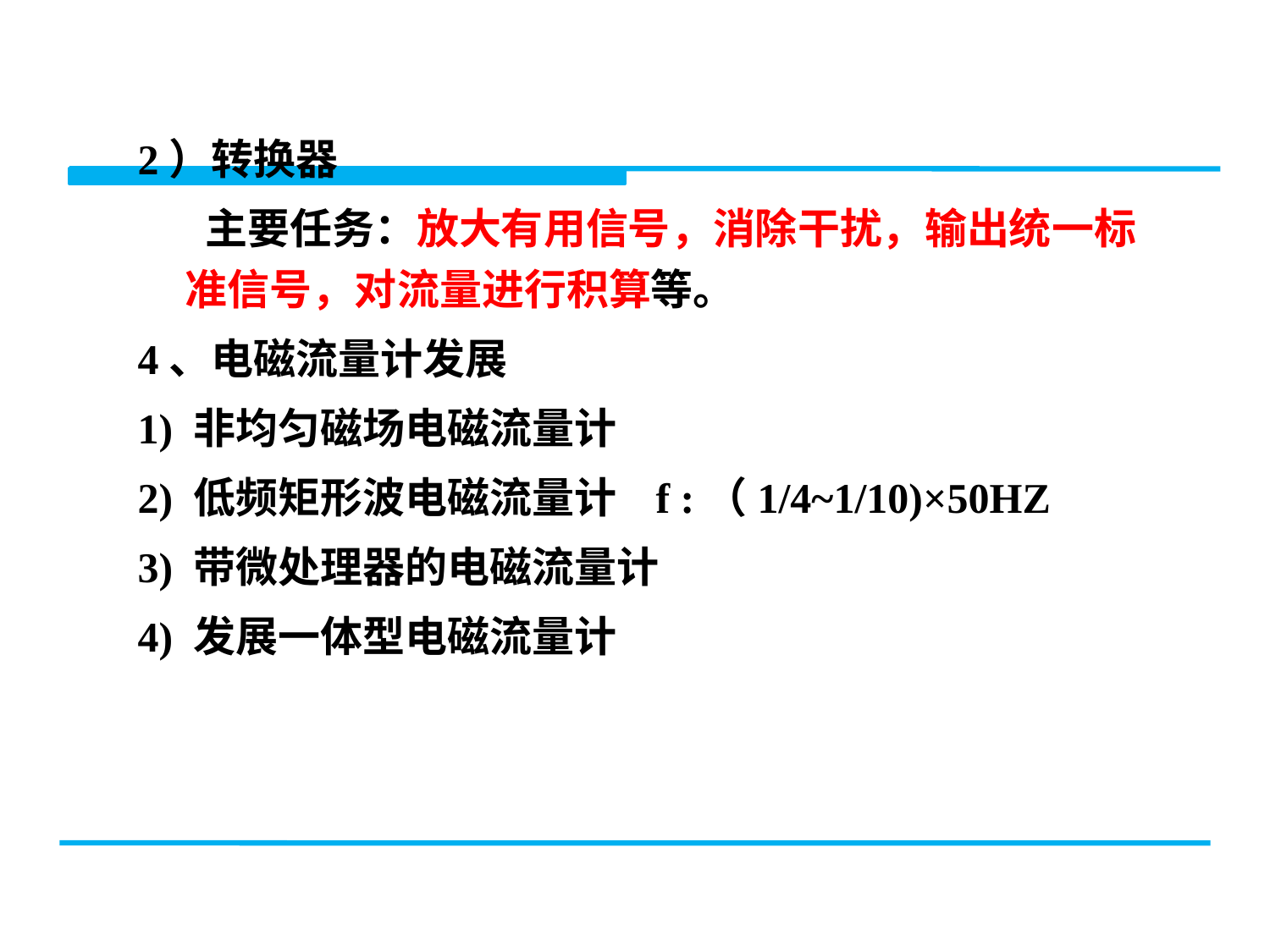

2）转换器
      主要任务：放大有用信号，消除干扰，输出统一标准信号，对流量进行积算等。
4、电磁流量计发展
1) 非均匀磁场电磁流量计
2) 低频矩形波电磁流量计   f :（1/4~1/10)×50HZ
3) 带微处理器的电磁流量计
4) 发展一体型电磁流量计